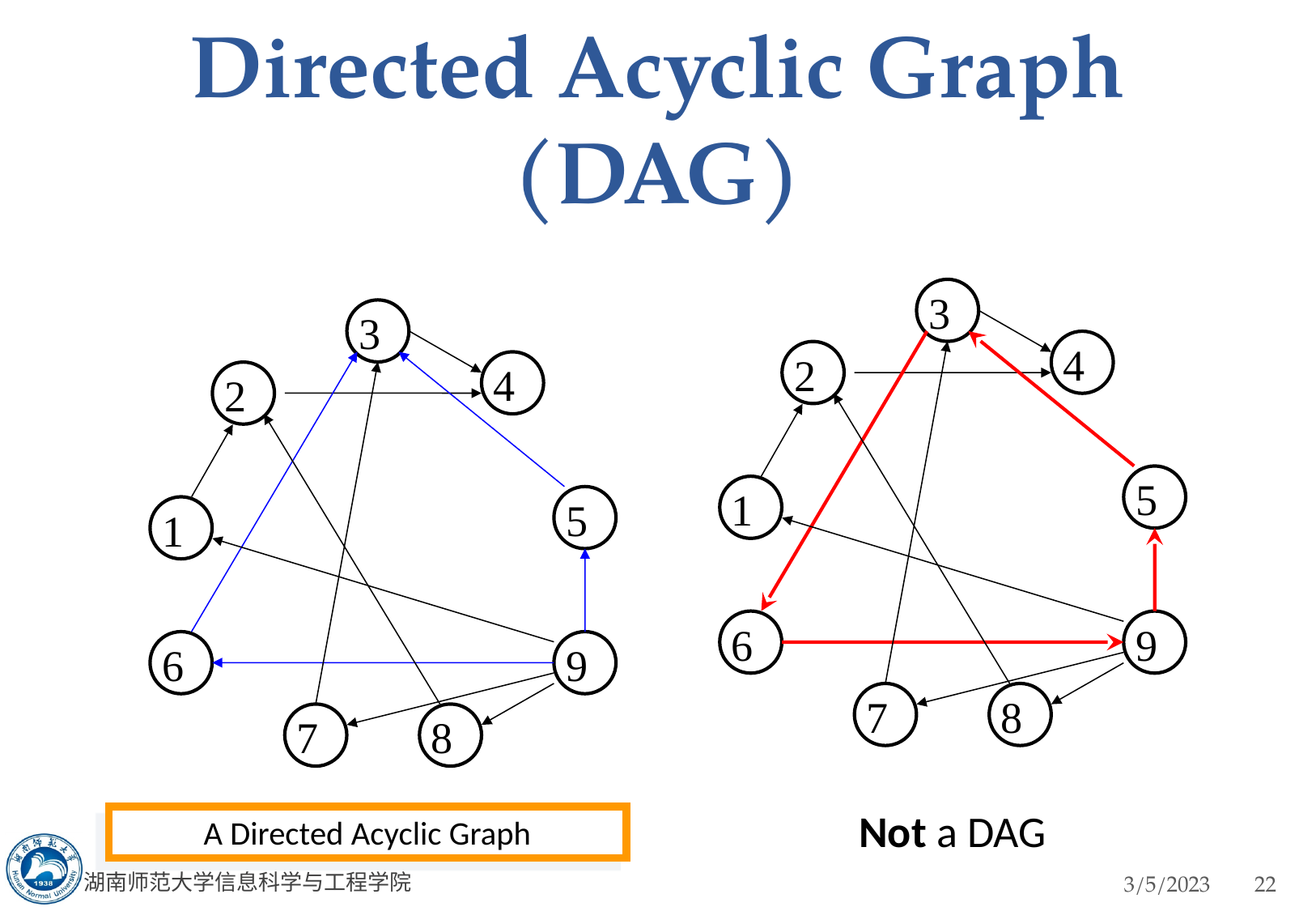

# Directed Acyclic Graph (DAG)

3

3

4

2

4

2

5

1

5

1

6

9

6

9

7

8

7

8
Not a DAG
A Directed Acyclic Graph
湖南师范大学信息科学与工程学院
3/5/2023
22